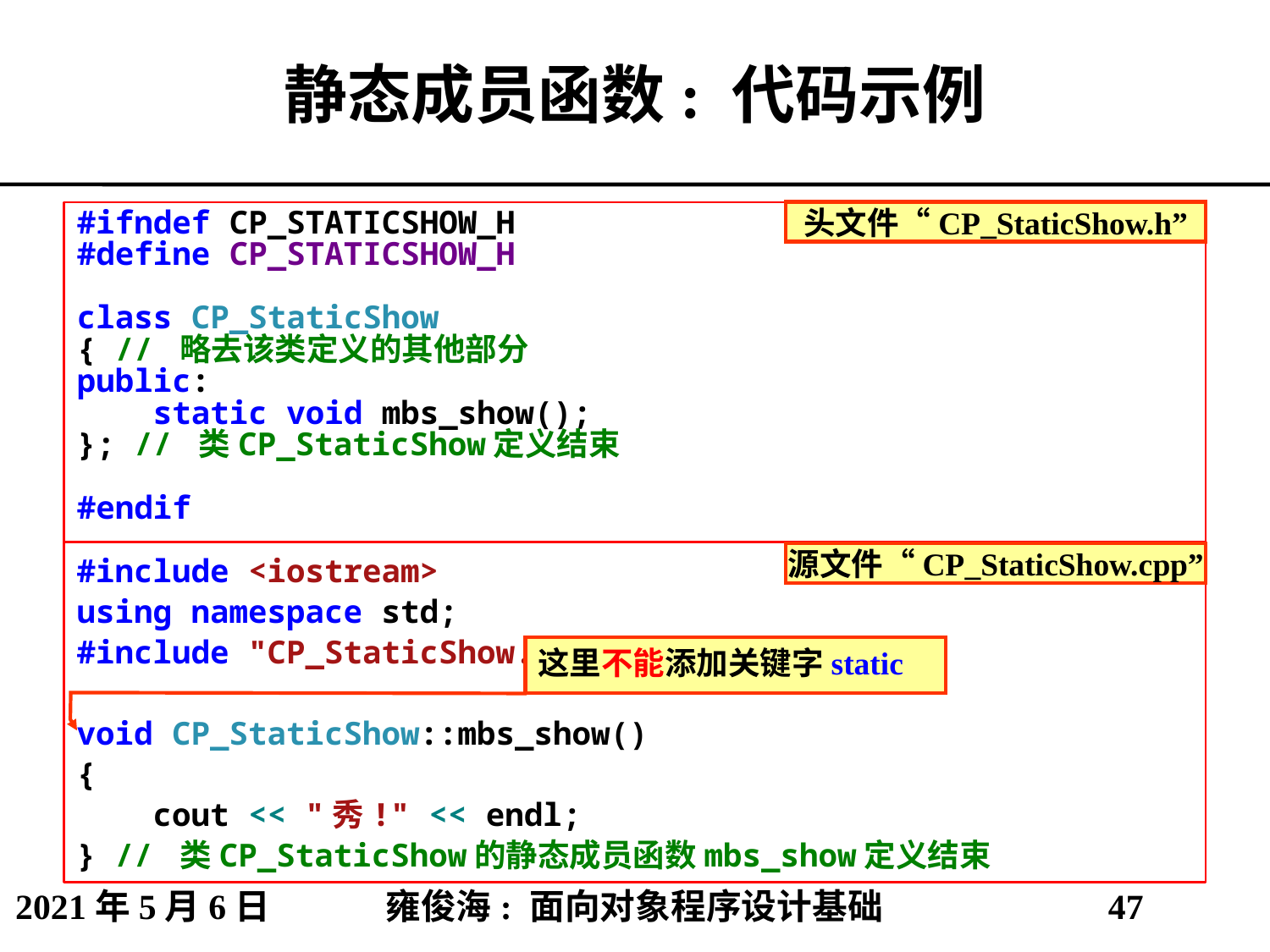

# 静态成员函数: 代码示例

头文件“CP_StaticShow.h”
#ifndef CP_STATICSHOW_H
#define CP_STATICSHOW_H

class CP_StaticShow
{ // 略去该类定义的其他部分
public:
    static void mbs_show();
}; // 类CP_StaticShow定义结束

#endif
#include <iostream>
using namespace std;
#include "CP_StaticShow.h"

void CP_StaticShow::mbs_show()
{
    cout << "秀!" << endl;
} // 类CP_StaticShow的静态成员函数mbs_show定义结束
源文件“CP_StaticShow.cpp”
这里不能添加关键字static
2021年5月6日
雍俊海: 面向对象程序设计基础
47